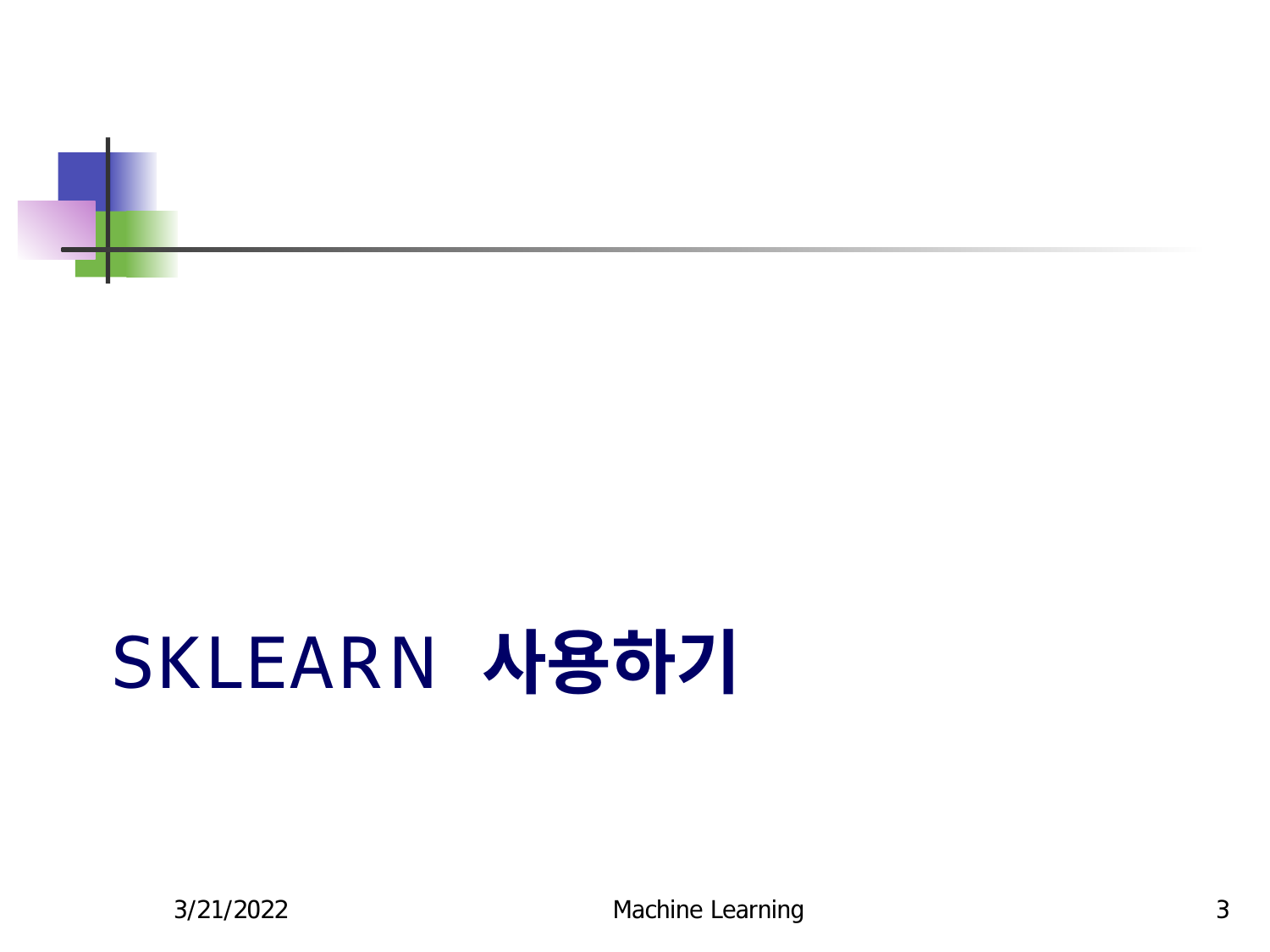

# sklearn 사용하기
3/21/2022
Machine Learning
3